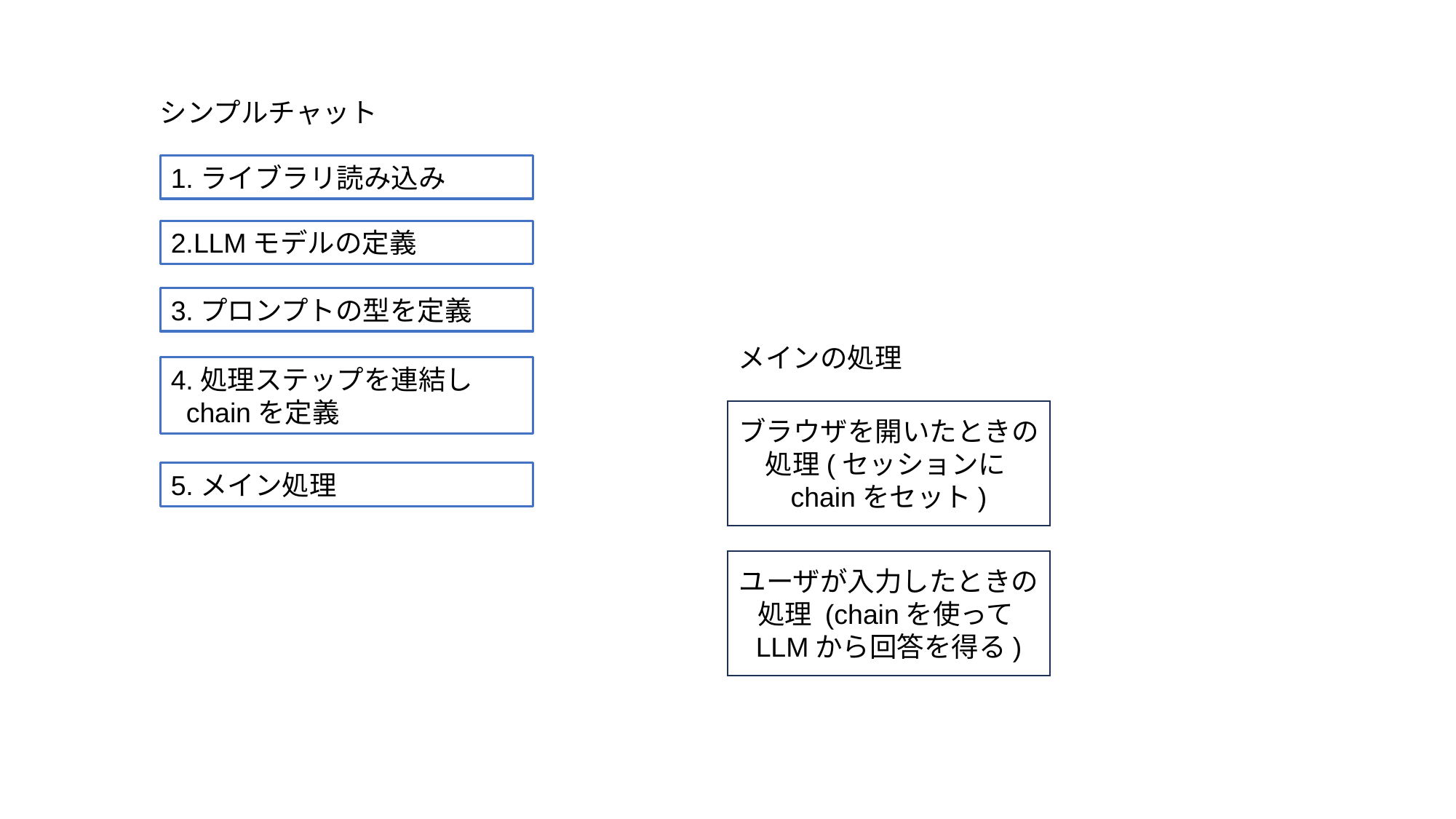

シンプルチャット
1.ライブラリ読み込み
2.LLMモデルの定義
3.プロンプトの型を定義
メインの処理
4.処理ステップを連結し
  chainを定義
ブラウザを開いたときの処理(セッションにchainをセット)
5.メイン処理
ユーザが入力したときの処理 (chainを使ってLLMから回答を得る)